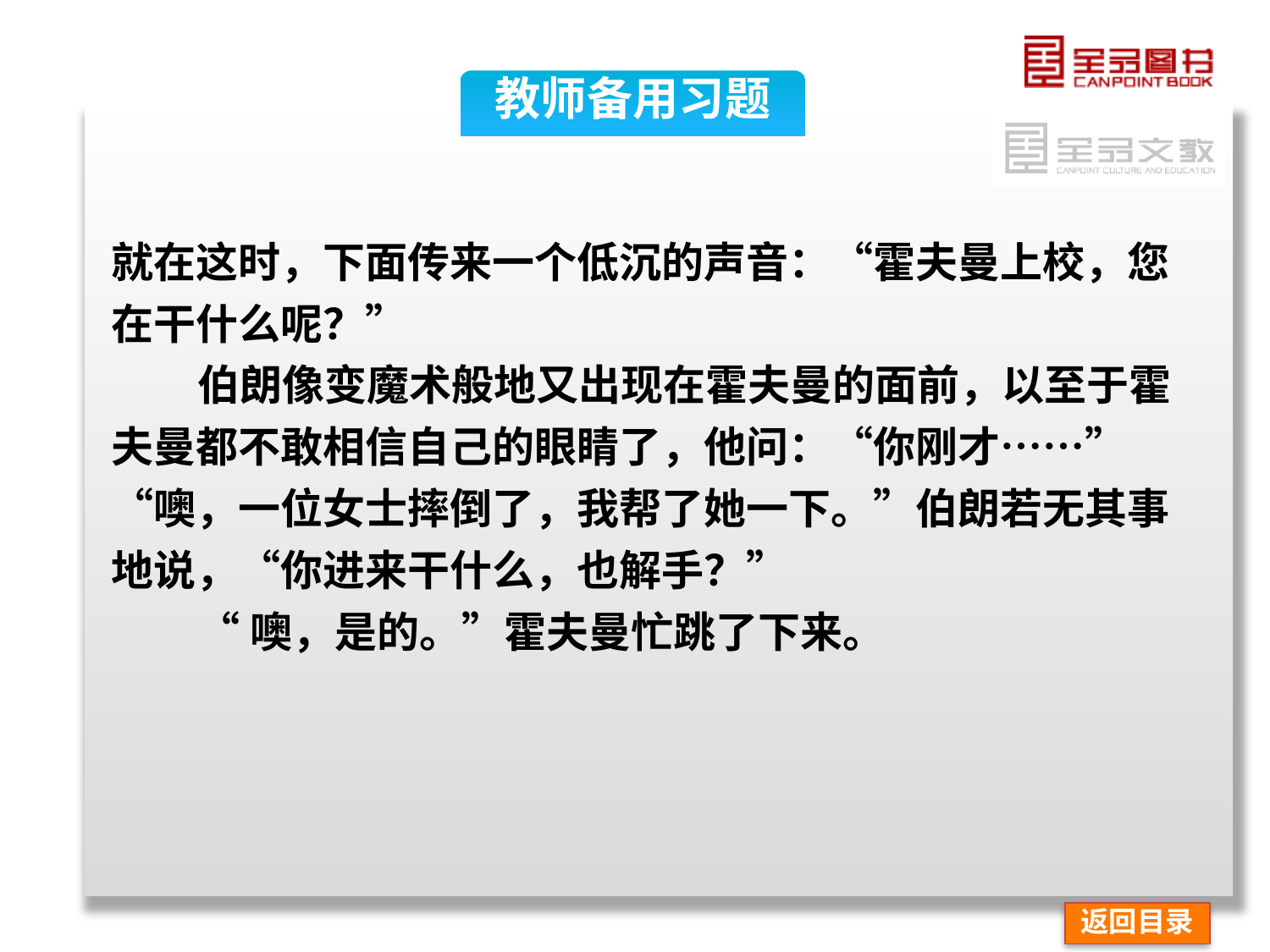

教师备用习题
就在这时，下面传来一个低沉的声音：“霍夫曼上校，您在干什么呢？”
伯朗像变魔术般地又出现在霍夫曼的面前，以至于霍夫曼都不敢相信自己的眼睛了，他问：“你刚才……”“噢，一位女士摔倒了，我帮了她一下。”伯朗若无其事地说，“你进来干什么，也解手？”
“噢，是的。”霍夫曼忙跳了下来。

返回目录